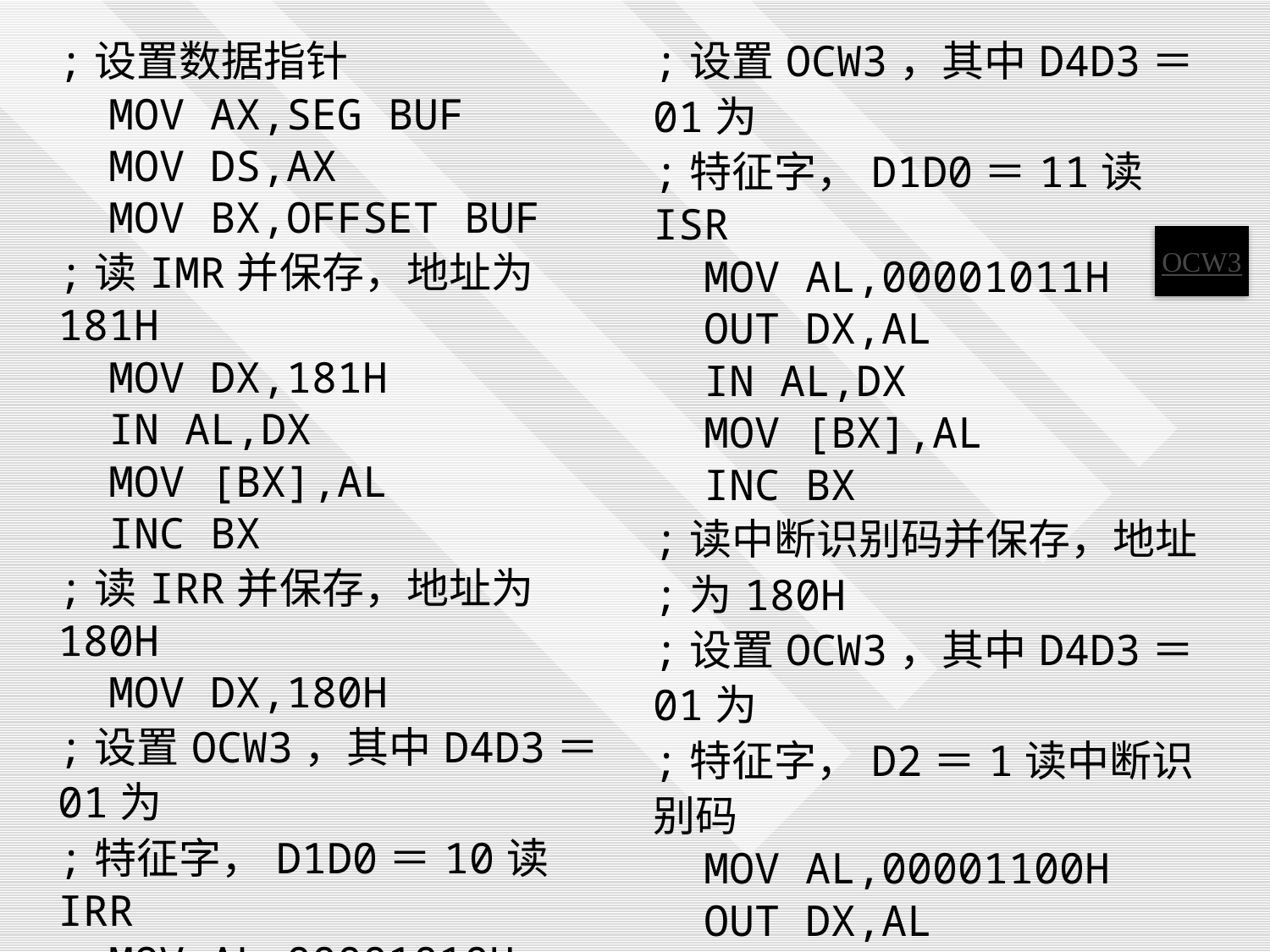

| ;设置数据指针 MOV AX,SEG BUF MOV DS,AX MOV BX,OFFSET BUF ;读IMR并保存，地址为181H MOV DX,181H IN AL,DX MOV [BX],AL INC BX ;读IRR并保存，地址为180H MOV DX,180H ;设置OCW3，其中D4D3＝01为 ;特征字，D1D0＝10读IRR MOV AL,00001010H OUT DX,AL IN AL,DX MOV [BX],AL INC BX ;读ISR并保存，地址为180H | ;设置OCW3，其中D4D3＝01为 ;特征字，D1D0＝11读ISR MOV AL,00001011H OUT DX,AL IN AL,DX MOV [BX],AL INC BX ;读中断识别码并保存，地址 ;为180H ;设置OCW3，其中D4D3＝01为 ;特征字，D2＝1读中断识别码 MOV AL,00001100H OUT DX,AL IN AL,DX MOV [BX],AL INC BX |
| --- | --- |
OCW3